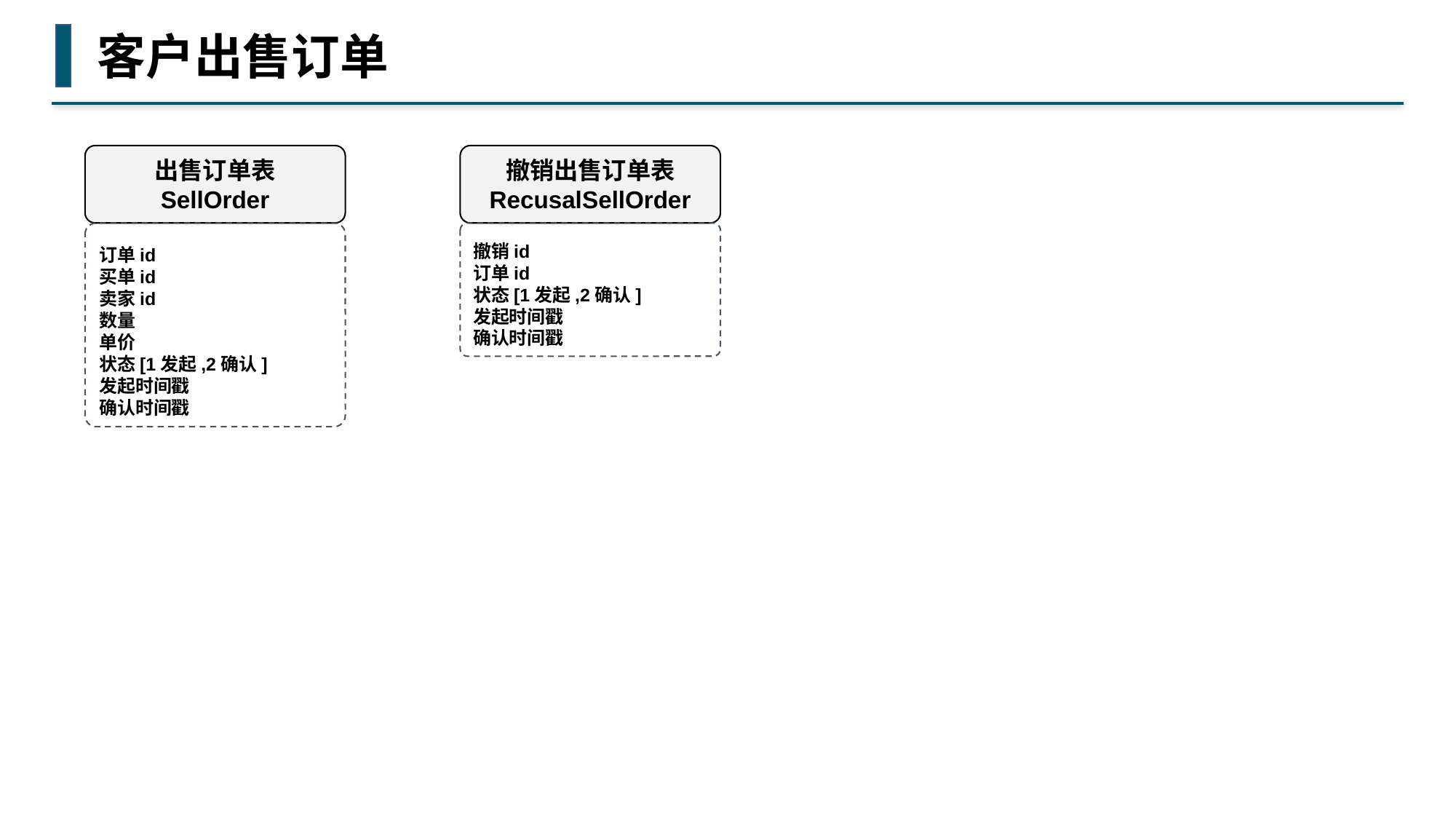

客户出售订单

出售订单表
SellOrder
撤销出售订单表
RecusalSellOrder

订单id
买单id
卖家id
数量
单价
状态[1发起,2确认]
发起时间戳
确认时间戳

撤销id
订单id
状态[1发起,2确认]
发起时间戳
确认时间戳